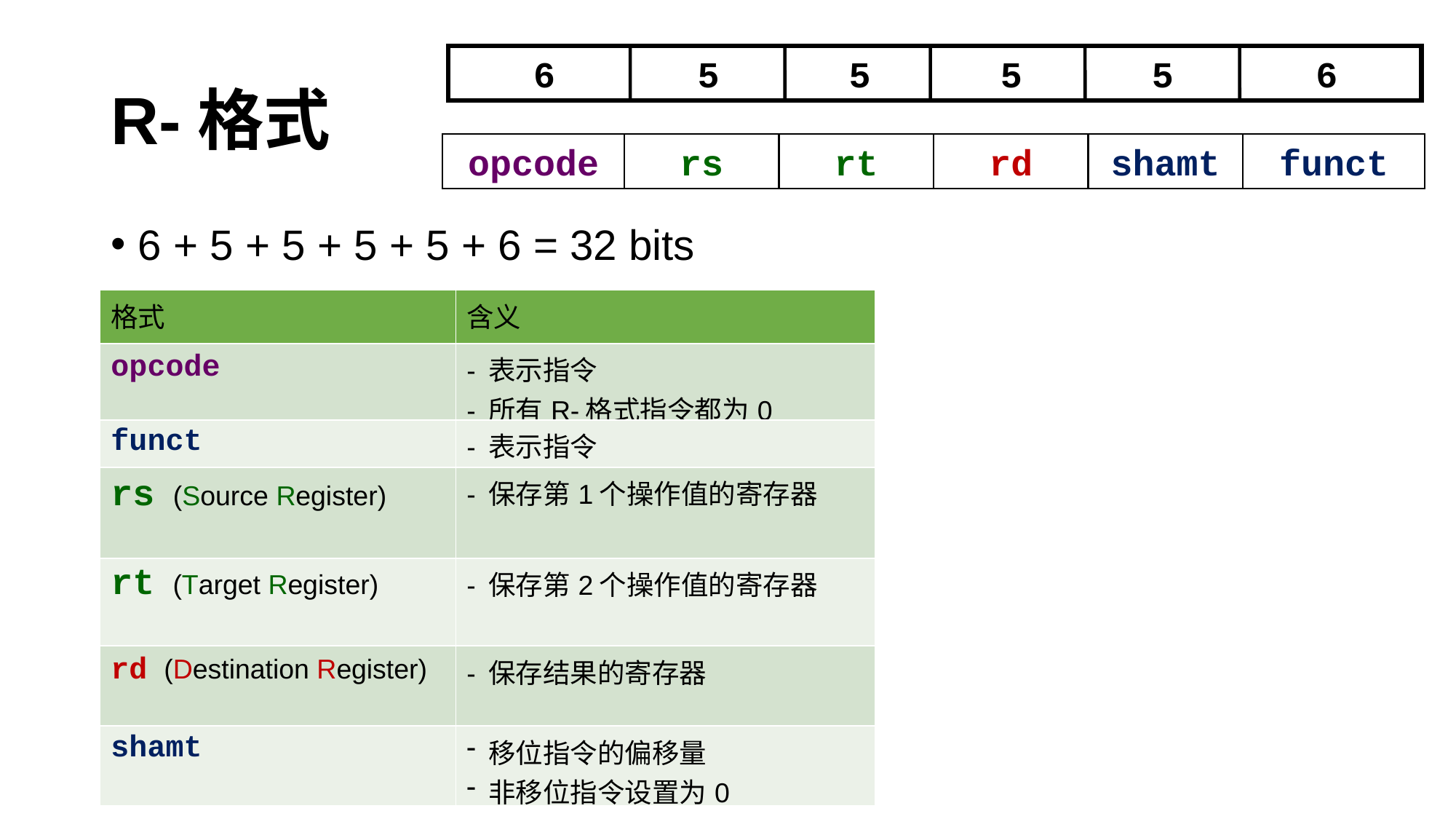

# R-格式

6
5
5
5
5
6

opcode
rs
rt
rd
shamt
funct
6 + 5 + 5 + 5 + 5 + 6 = 32 bits
| 格式 | 含义 |
| --- | --- |
| opcode | - 表示指令 - 所有R-格式指令都为0 |
| funct | - 表示指令 |
| rs (Source Register) | - 保存第1个操作值的寄存器 |
| rt (Target Register) | - 保存第2个操作值的寄存器 |
| rd (Destination Register) | - 保存结果的寄存器 |
| shamt | 移位指令的偏移量 非移位指令设置为0 |